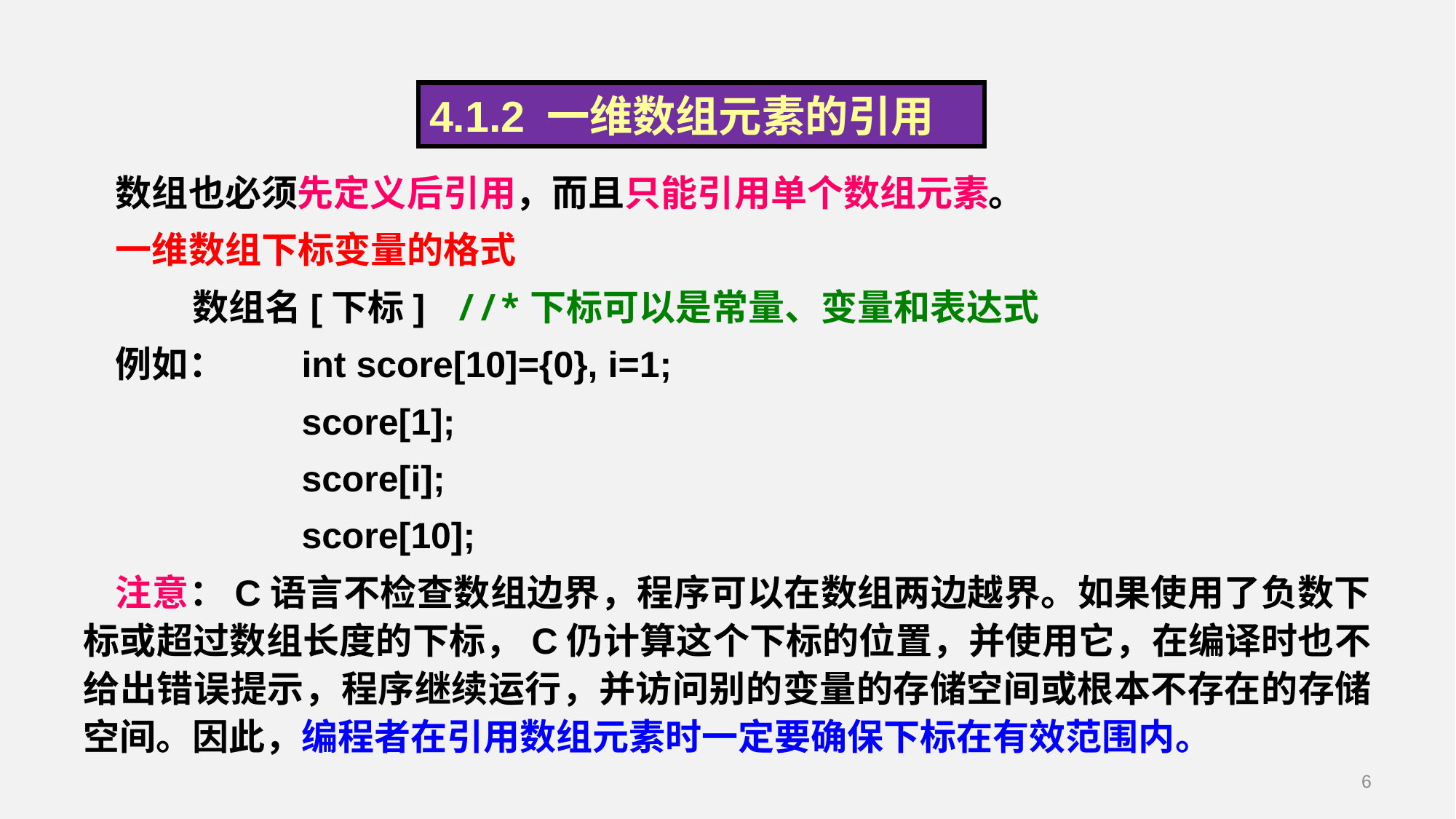

4.1.2 一维数组元素的引用
数组也必须先定义后引用，而且只能引用单个数组元素。
一维数组下标变量的格式
	数组名[下标]   //*下标可以是常量、变量和表达式
例如：	int score[10]={0}, i=1;
		score[1];
		score[i];
		score[10];
注意：C语言不检查数组边界，程序可以在数组两边越界。如果使用了负数下标或超过数组长度的下标，C仍计算这个下标的位置，并使用它，在编译时也不给出错误提示，程序继续运行，并访问别的变量的存储空间或根本不存在的存储空间。因此，编程者在引用数组元素时一定要确保下标在有效范围内。
6